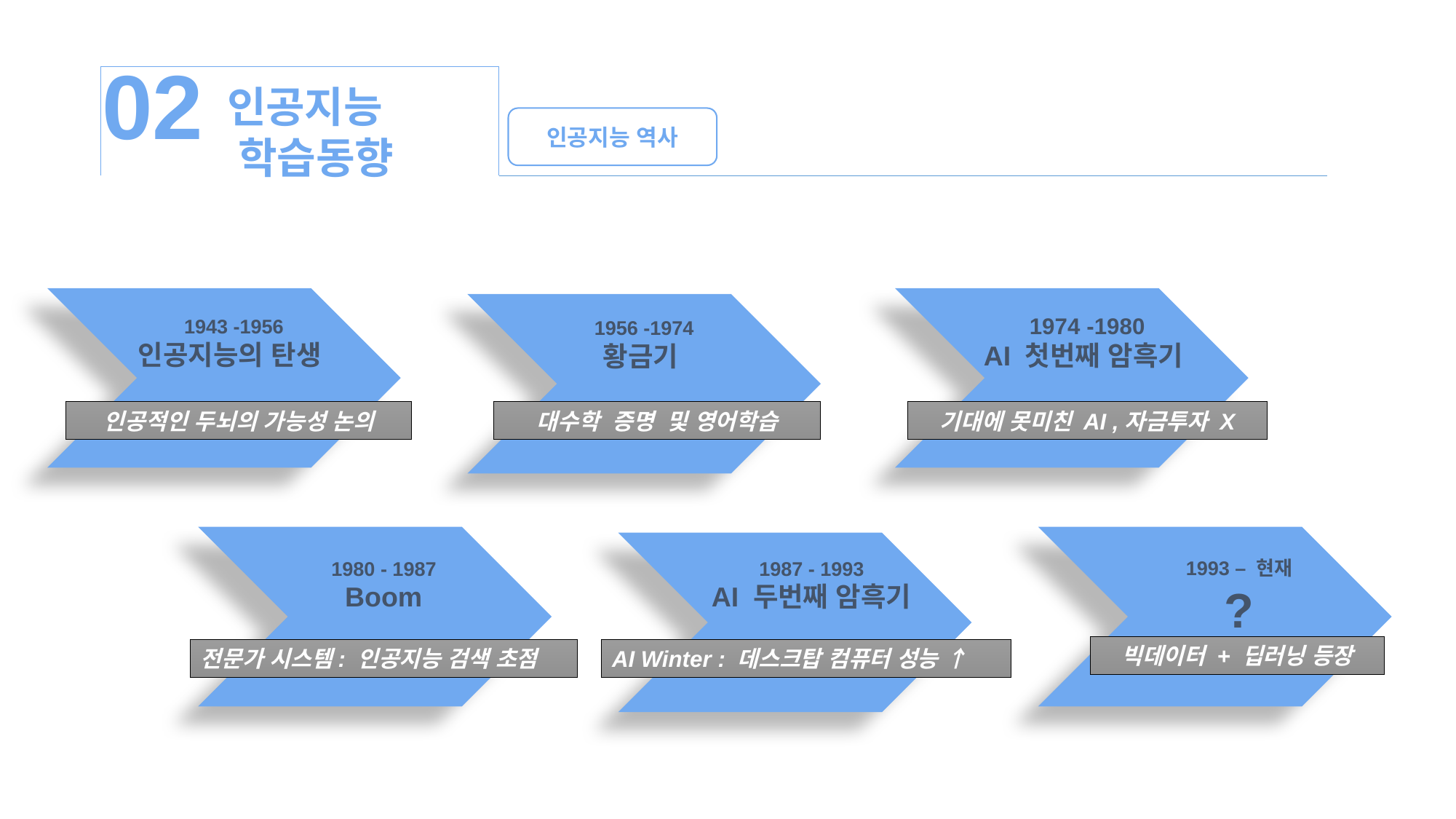

02
인공지능
 학습동향
인공지능 역사

1974 -1980
AI 첫번째 암흑기
1943 -1956
인공지능의 탄생

1956 -1974
황금기
대수학  증명  및 영어학습
기대에 못미친 AI ,자금투자 X
인공적인 두뇌의 가능성 논의

1993 – 현재
?
1987 - 1993
AI 두번째 암흑기
1980 - 1987
Boom
빅데이터 + 딥러닝 등장
전문가 시스템: 인공지능 검색 초점
AI Winter : 데스크탑 컴퓨터 성능 ↑